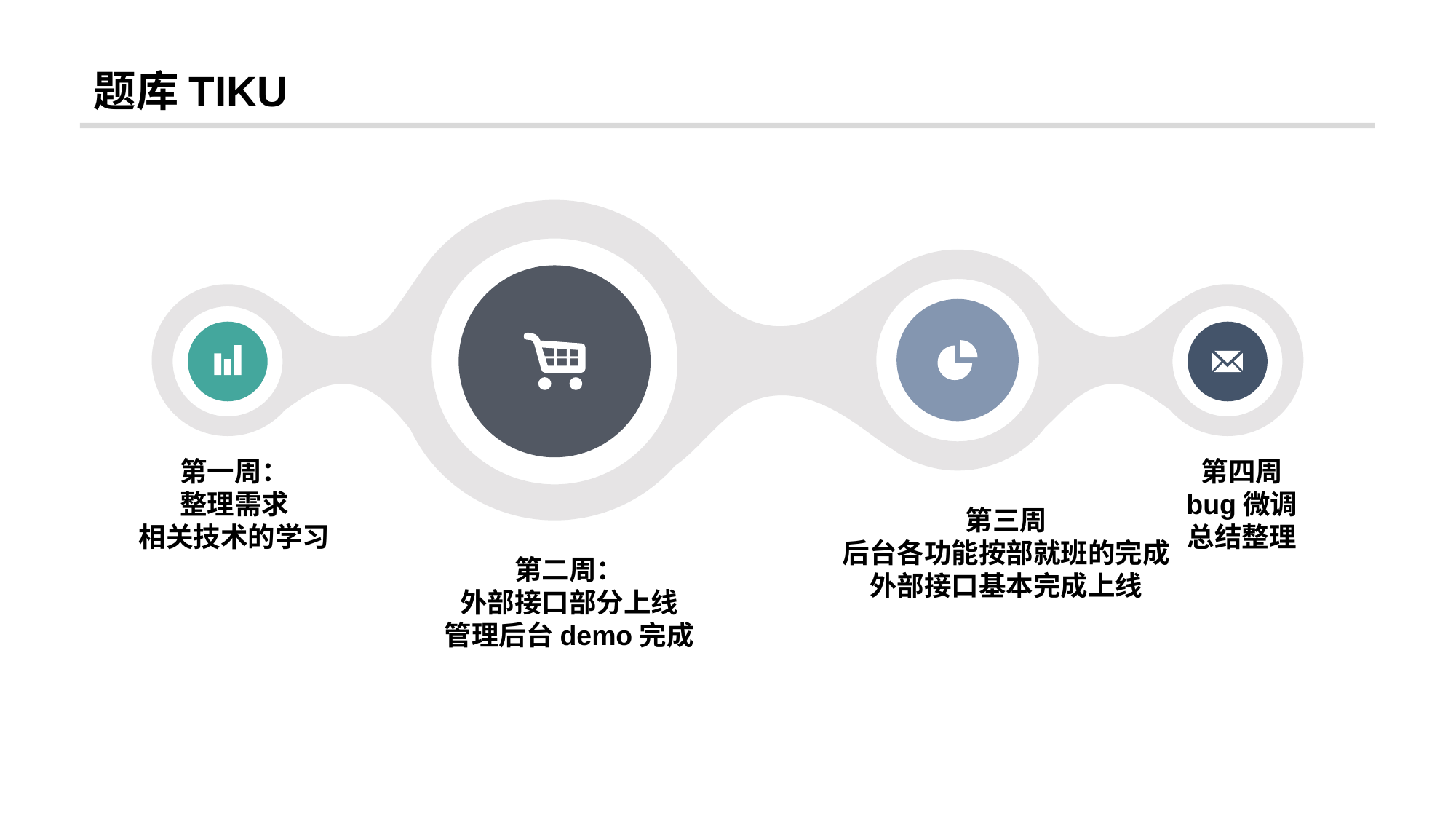

# 题库TIKU

第一周：
整理需求
相关技术的学习
第四周
bug微调
总结整理
第三周
后台各功能按部就班的完成
外部接口基本完成上线
第二周：
外部接口部分上线
管理后台demo完成
13